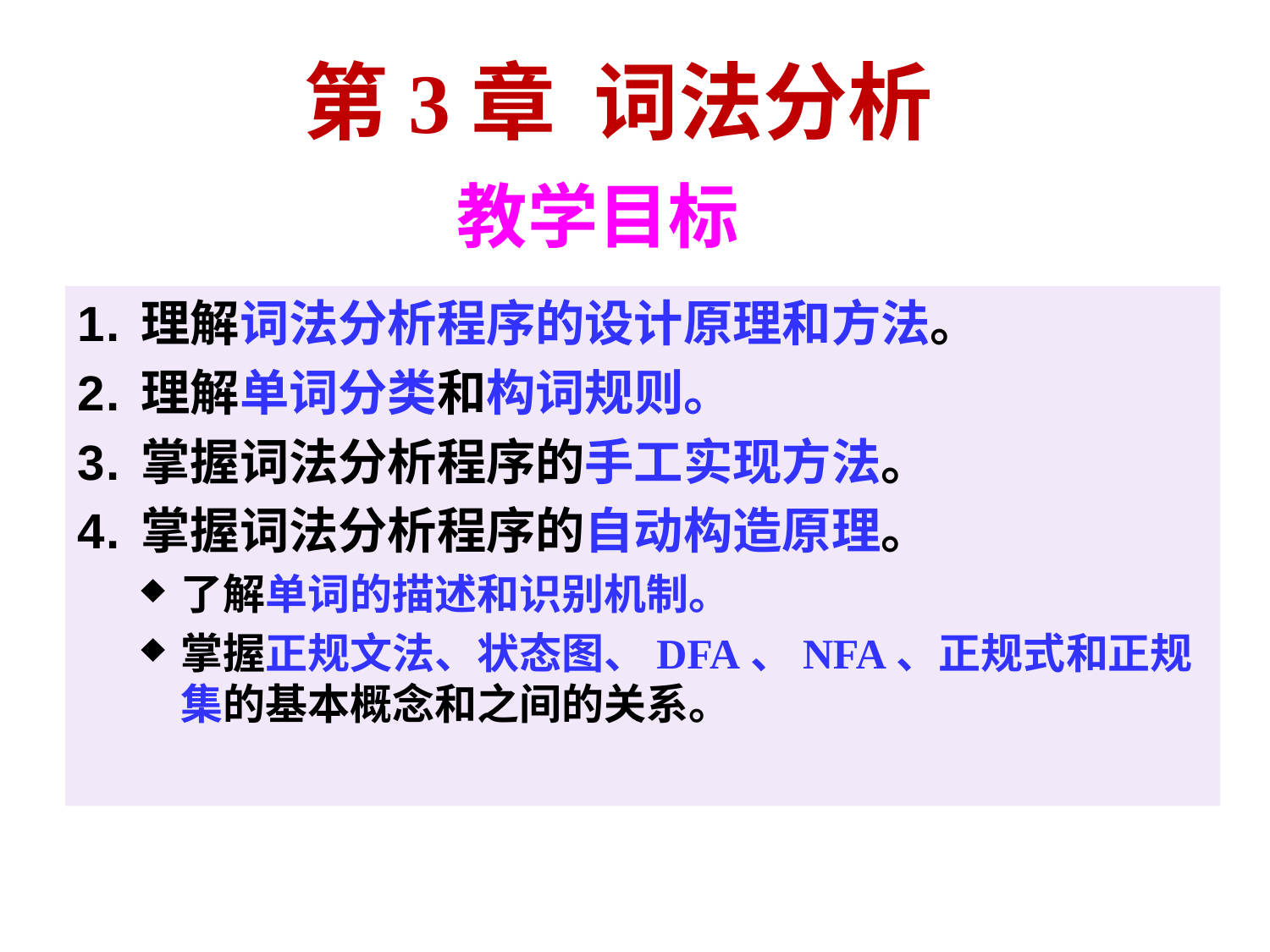

# 第3章  词法分析
教学目标
理解词法分析程序的设计原理和方法。
理解单词分类和构词规则。
掌握词法分析程序的手工实现方法。
掌握词法分析程序的自动构造原理。
了解单词的描述和识别机制。
掌握正规文法、状态图、DFA、NFA、正规式和正规集的基本概念和之间的关系。
2020/9/23
1